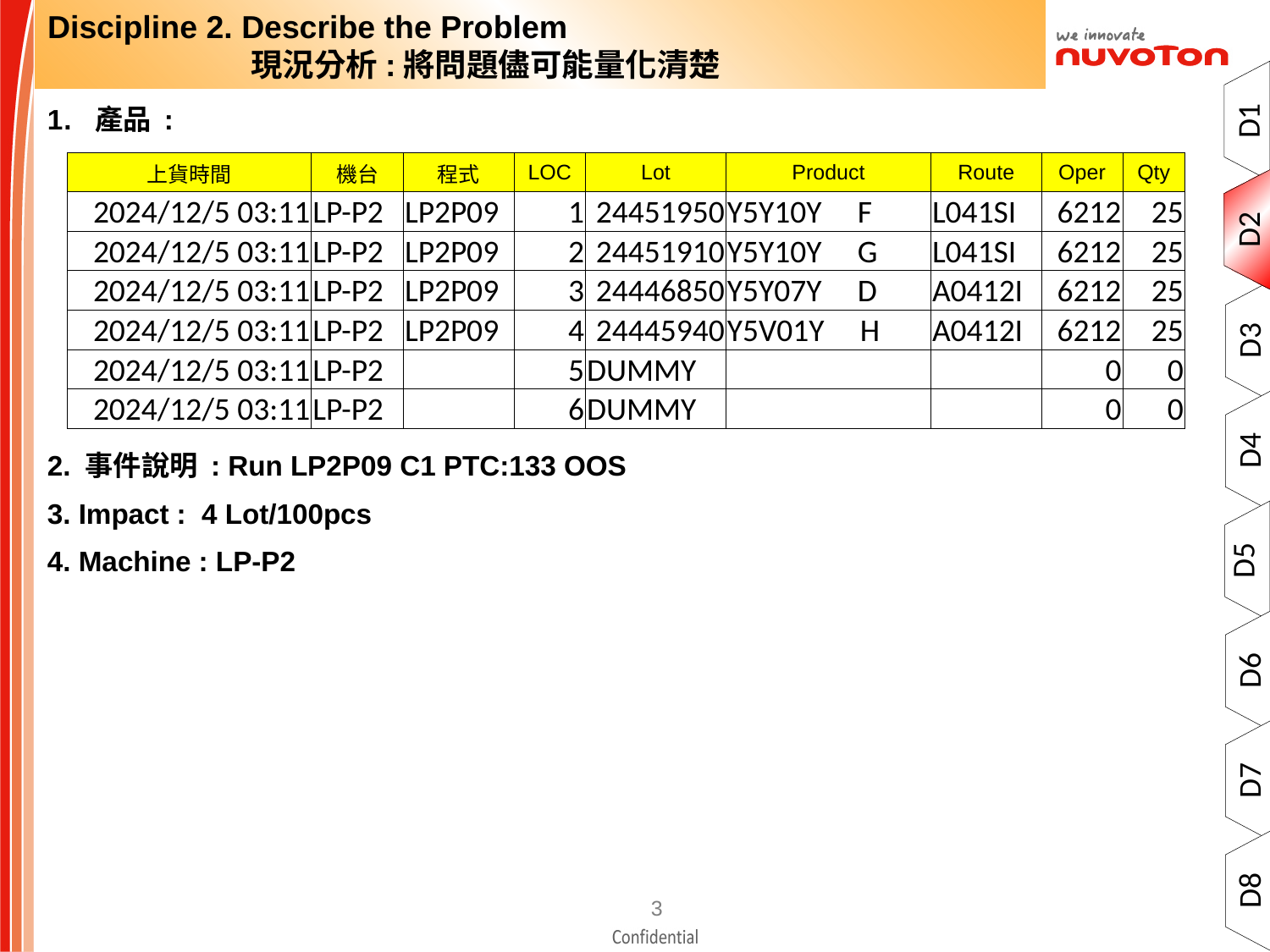

Discipline 2. Describe the Problem
                      現況分析:將問題儘可能量化清楚
D1
產品 :

2. 事件說明 : Run LP2P09 C1 PTC:133 OOS
3. Impact :  4 Lot/100pcs
4. Machine : LP-P2

| 上貨時間 | 機台 | 程式 | LOC | Lot | Product | Route | Oper | Qty |
| --- | --- | --- | --- | --- | --- | --- | --- | --- |
| 2024/12/5 03:11 | LP-P2 | LP2P09 | 1 | 24451950 | Y5Y10Y F | L041SI | 6212 | 25 |
| 2024/12/5 03:11 | LP-P2 | LP2P09 | 2 | 24451910 | Y5Y10Y G | L041SI | 6212 | 25 |
| 2024/12/5 03:11 | LP-P2 | LP2P09 | 3 | 24446850 | Y5Y07Y D | A0412I | 6212 | 25 |
| 2024/12/5 03:11 | LP-P2 | LP2P09 | 4 | 24445940 | Y5V01Y H | A0412I | 6212 | 25 |
| 2024/12/5 03:11 | LP-P2 |  | 5 | DUMMY |  |  | 0 | 0 |
| 2024/12/5 03:11 | LP-P2 |  | 6 | DUMMY |  |  | 0 | 0 |
D2

D3

D4

D5

D6

D7

D8

3